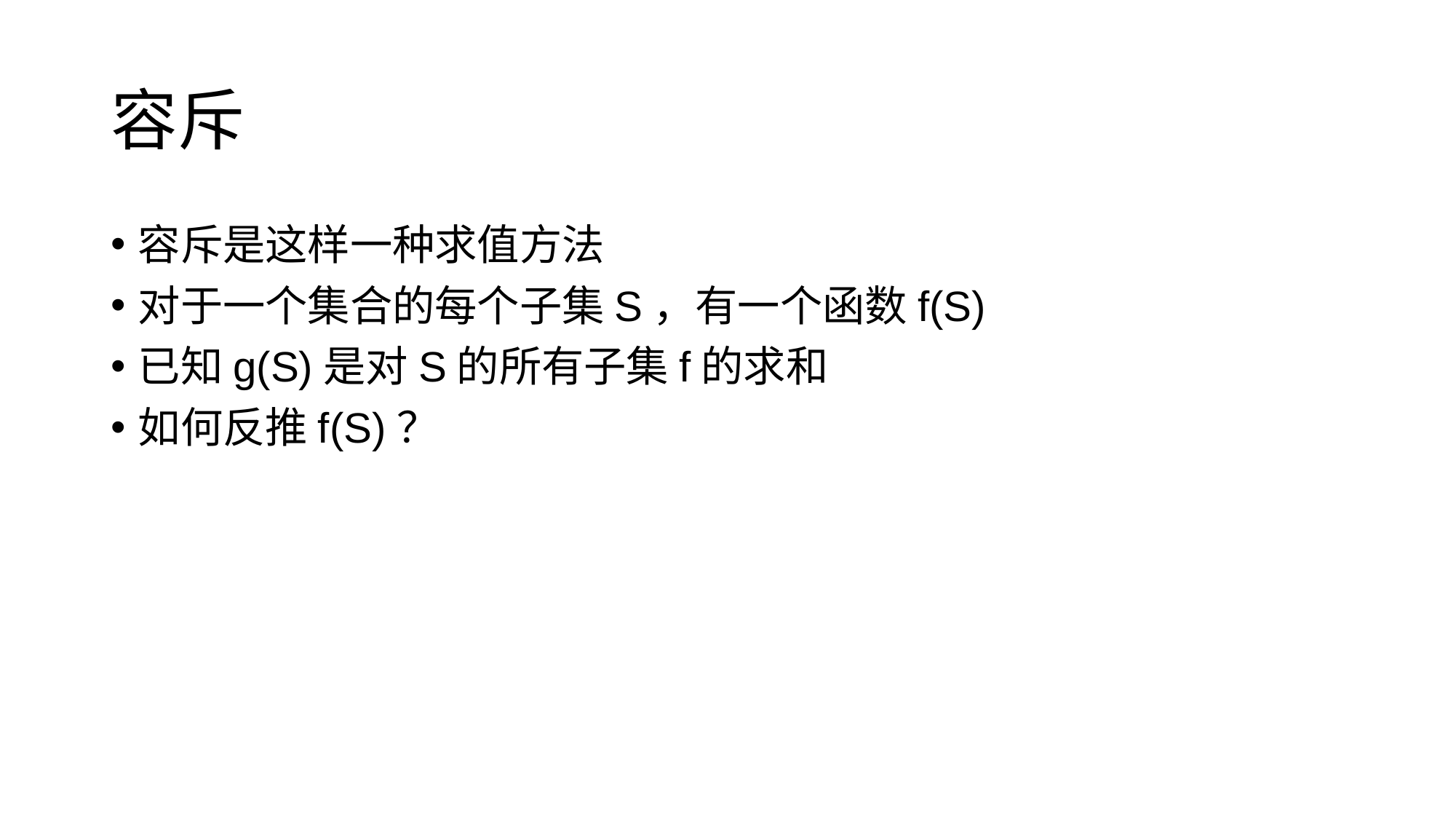

# 容斥
容斥是这样一种求值方法
对于一个集合的每个子集S，有一个函数f(S)
已知g(S)是对S的所有子集f的求和
如何反推f(S)？